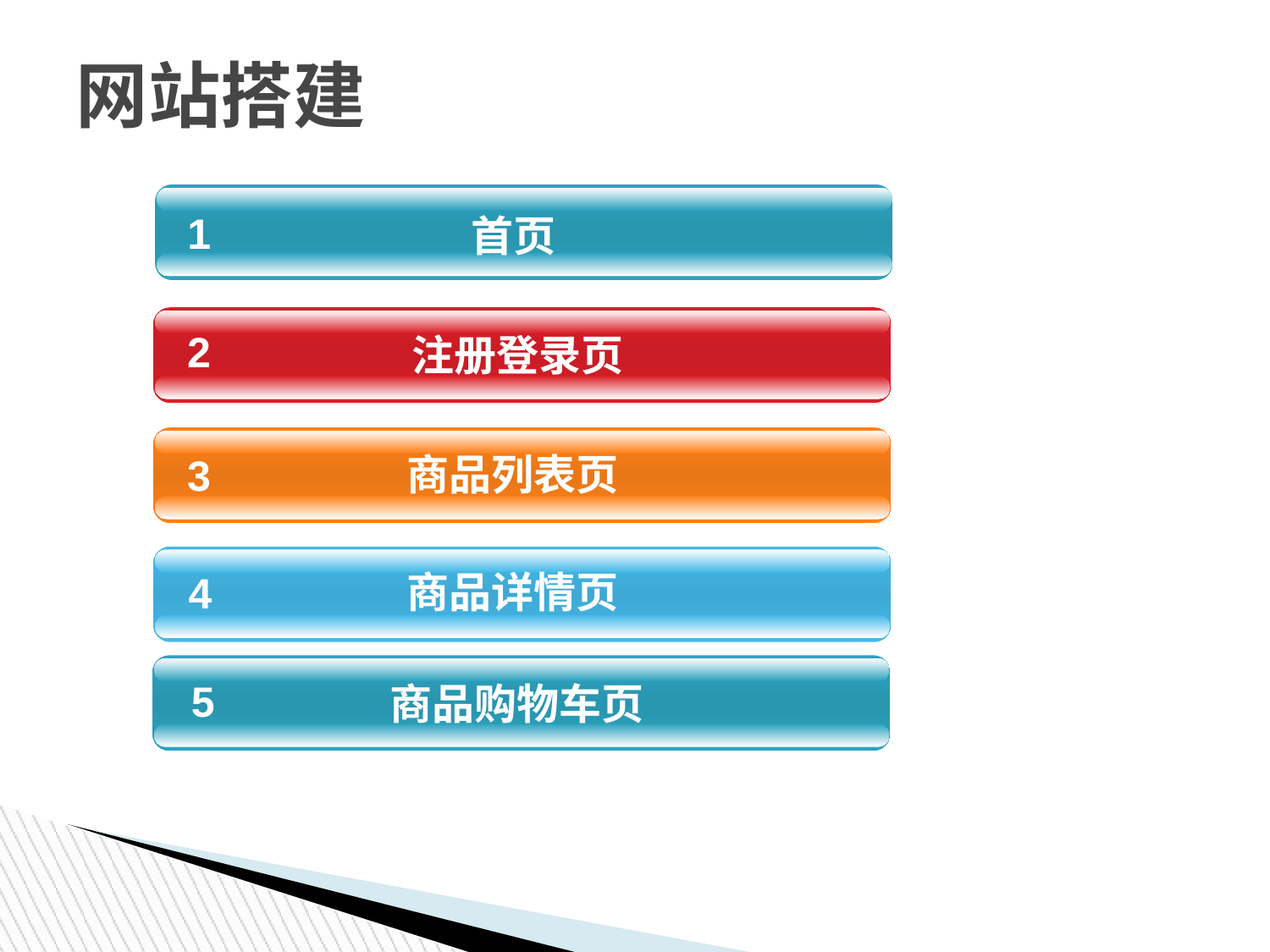

# 网站搭建

1
1
Click to add title in here
首页

2
注册登录页

商品列表页
3

商品详情页
4

[ Image information in product ]
 Image : www.openas.com
Note to customers : This image has been licensed to be used within this PowerPoint template only.
                                   You may not extract the image for any other use.
5
商品购物车页